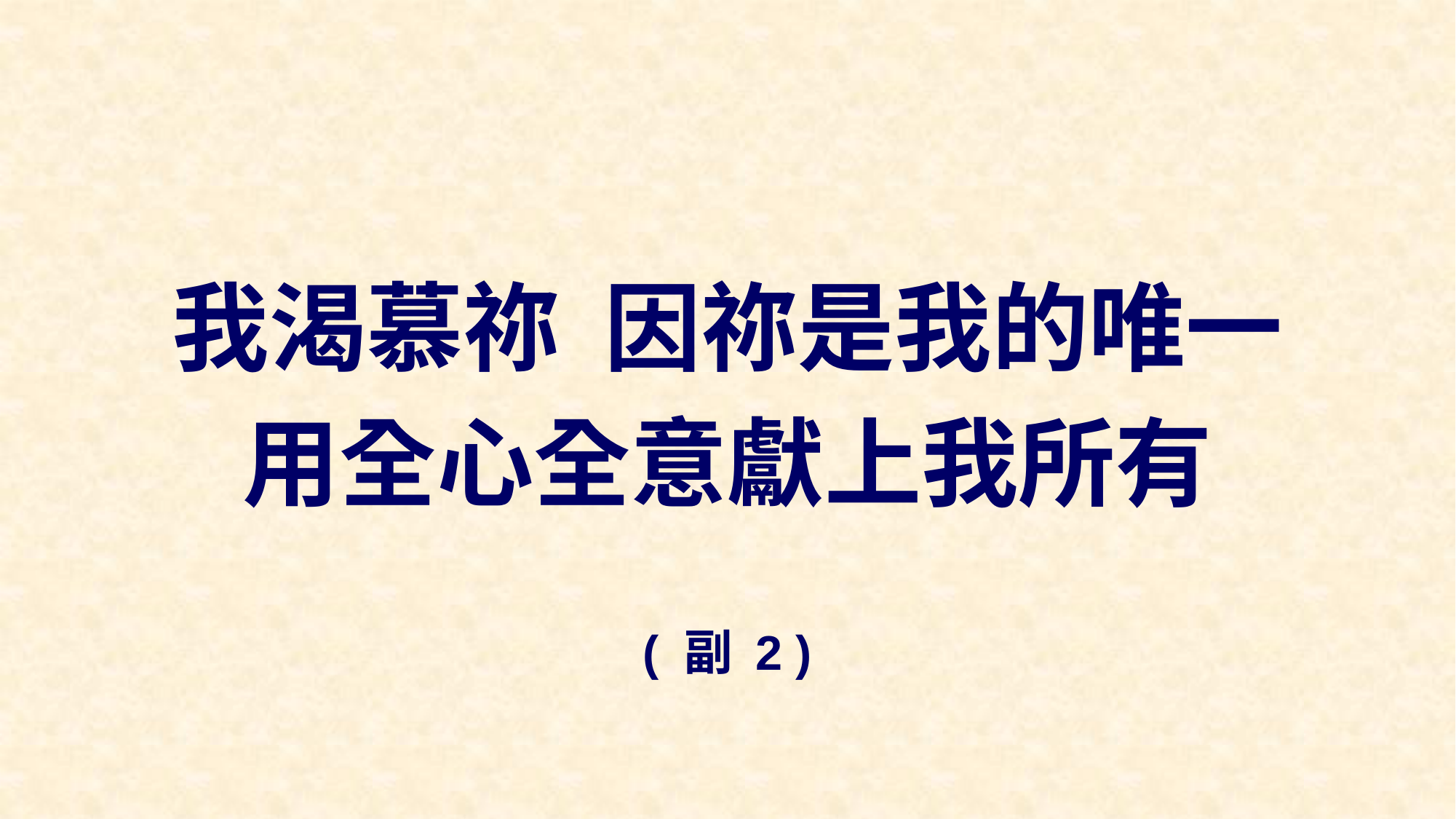

我渴慕祢  因祢是我的唯一
用全心全意獻上我所有
( 副 2 )